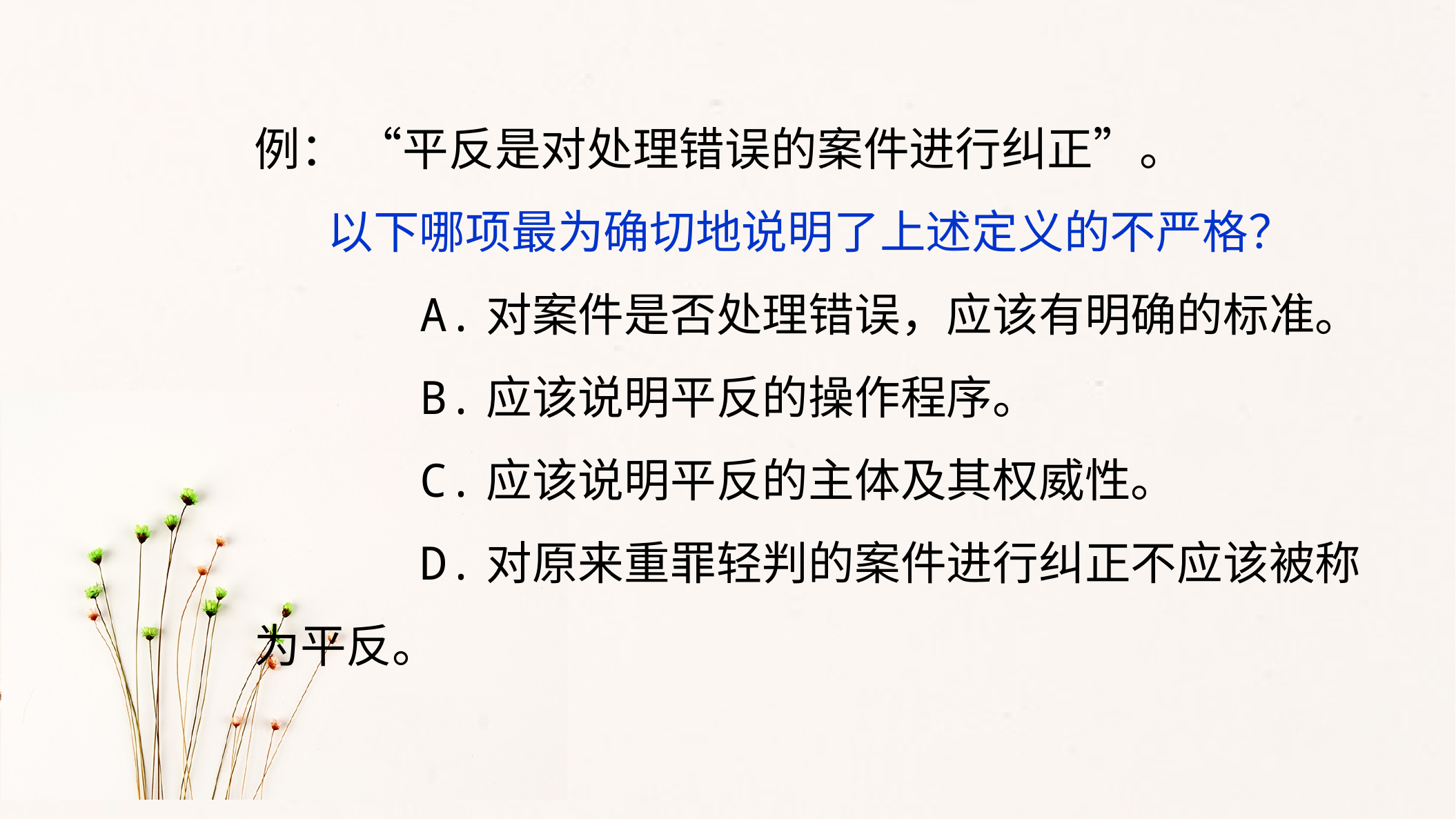

例： “平反是对处理错误的案件进行纠正”。
      以下哪项最为确切地说明了上述定义的不严格？
      A.对案件是否处理错误，应该有明确的标准。
      B.应该说明平反的操作程序。
      C.应该说明平反的主体及其权威性。
      D.对原来重罪轻判的案件进行纠正不应该被称为平反。